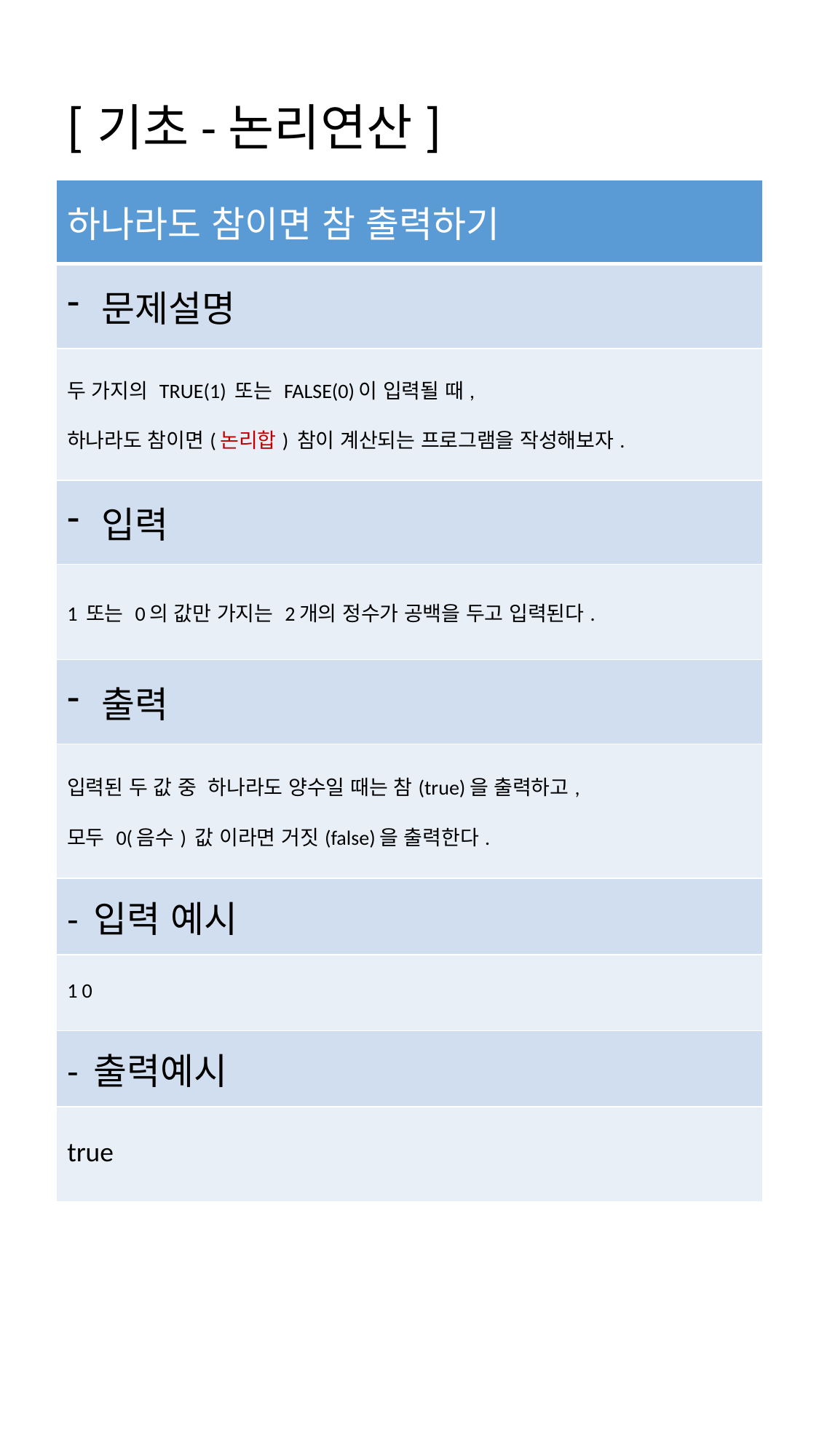

# [기초-논리연산]
| 하나라도 참이면 참 출력하기 |
| --- |
| 문제설명 |
| 두 가지의 TRUE(1) 또는 FALSE(0)이 입력될 때, 하나라도 참이면(논리합) 참이 계산되는 프로그램을 작성해보자. |
| 입력 |
| 1 또는 0의 값만 가지는 2개의 정수가 공백을 두고 입력된다. |
| 출력 |
| 입력된 두 값 중 하나라도 양수일 때는 참(true)을 출력하고, 모두 0(음수) 값 이라면 거짓(false)을 출력한다. |
| - 입력 예시 |
| 1 0 |
| - 출력예시 |
| true |